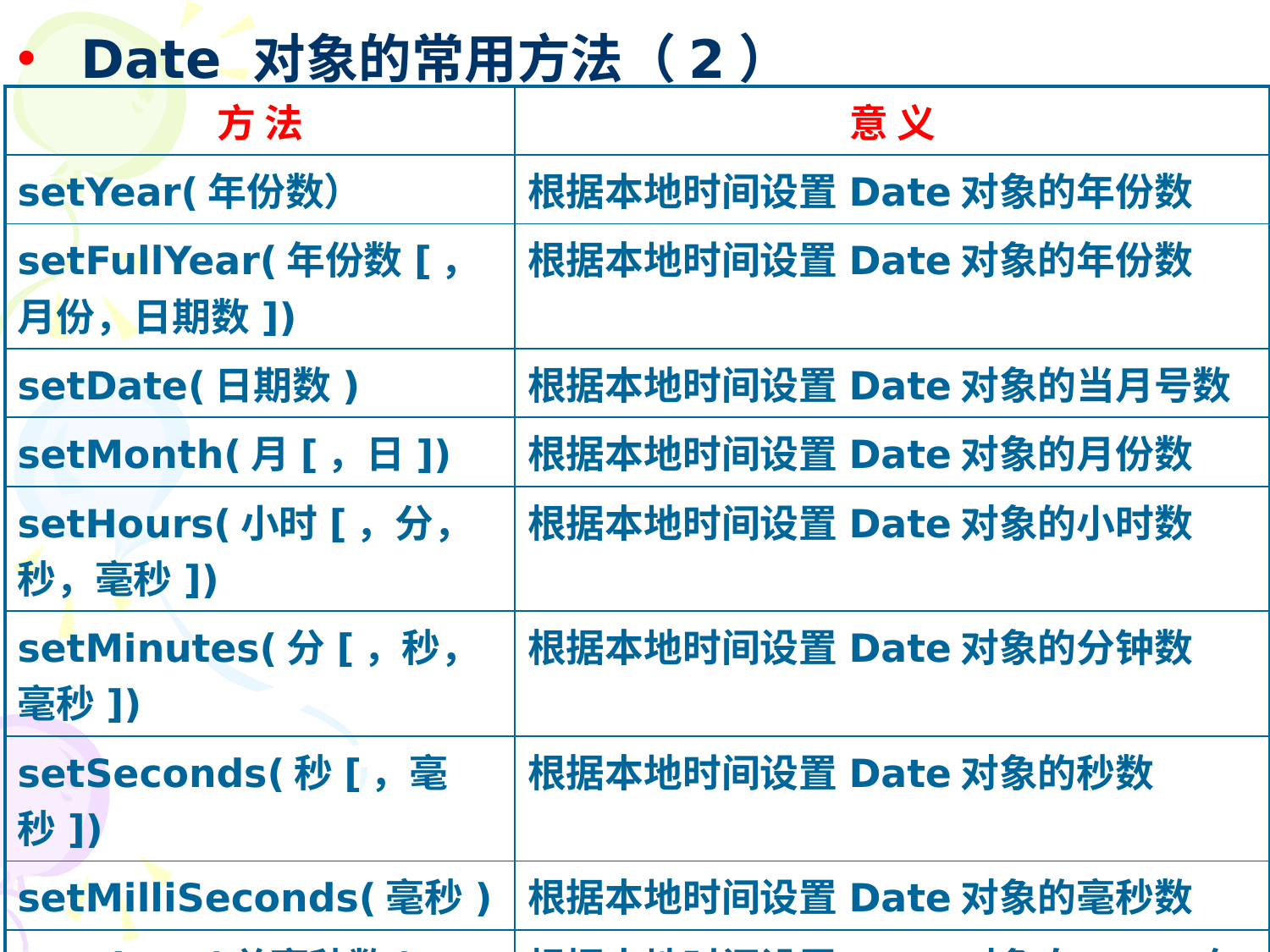

# Date 对象的常用方法（2）
| 方 法 | 意 义 |
| --- | --- |
| setYear(年份数） | 根据本地时间设置Date对象的年份数 |
| setFullYear(年份数[，月份，日期数]) | 根据本地时间设置Date对象的年份数 |
| setDate(日期数) | 根据本地时间设置Date对象的当月号数 |
| setMonth(月[，日]) | 根据本地时间设置Date对象的月份数 |
| setHours(小时[，分，秒，毫秒]) | 根据本地时间设置Date对象的小时数 |
| setMinutes(分[，秒，毫秒]) | 根据本地时间设置Date对象的分钟数 |
| setSeconds(秒[，毫秒]) | 根据本地时间设置Date对象的秒数 |
| setMilliSeconds(毫秒) | 根据本地时间设置Date对象的毫秒数 |
| setTime (总毫秒数) | 根据本地时间设置Date对象自1970年1月1日00：00：00以来的毫秒数 |
| toLocalString() | 以本地时区格式显示，并以字符串表示 |